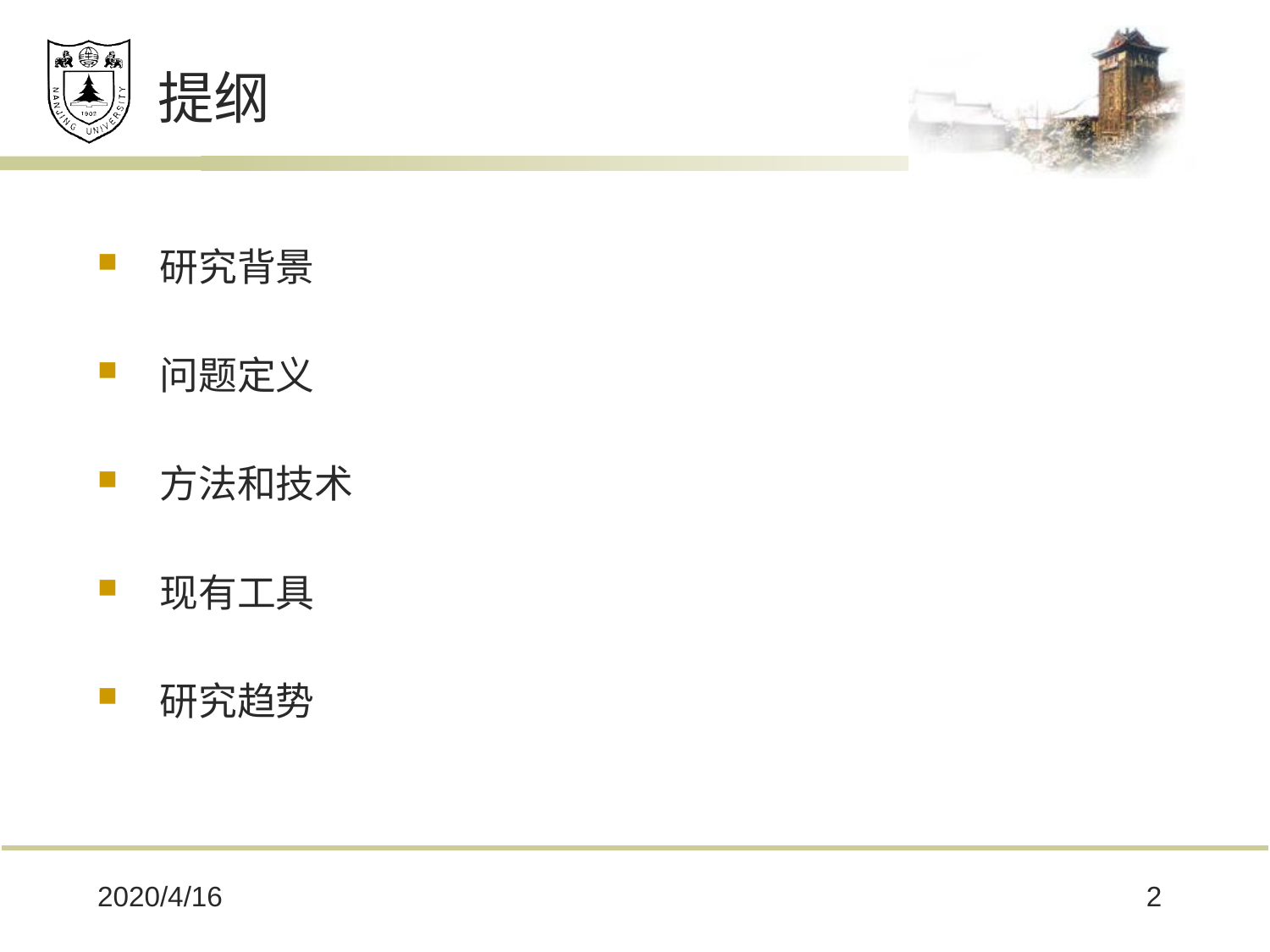

# 提纲
研究背景

问题定义

方法和技术

现有工具

研究趋势

2020/4/16
2